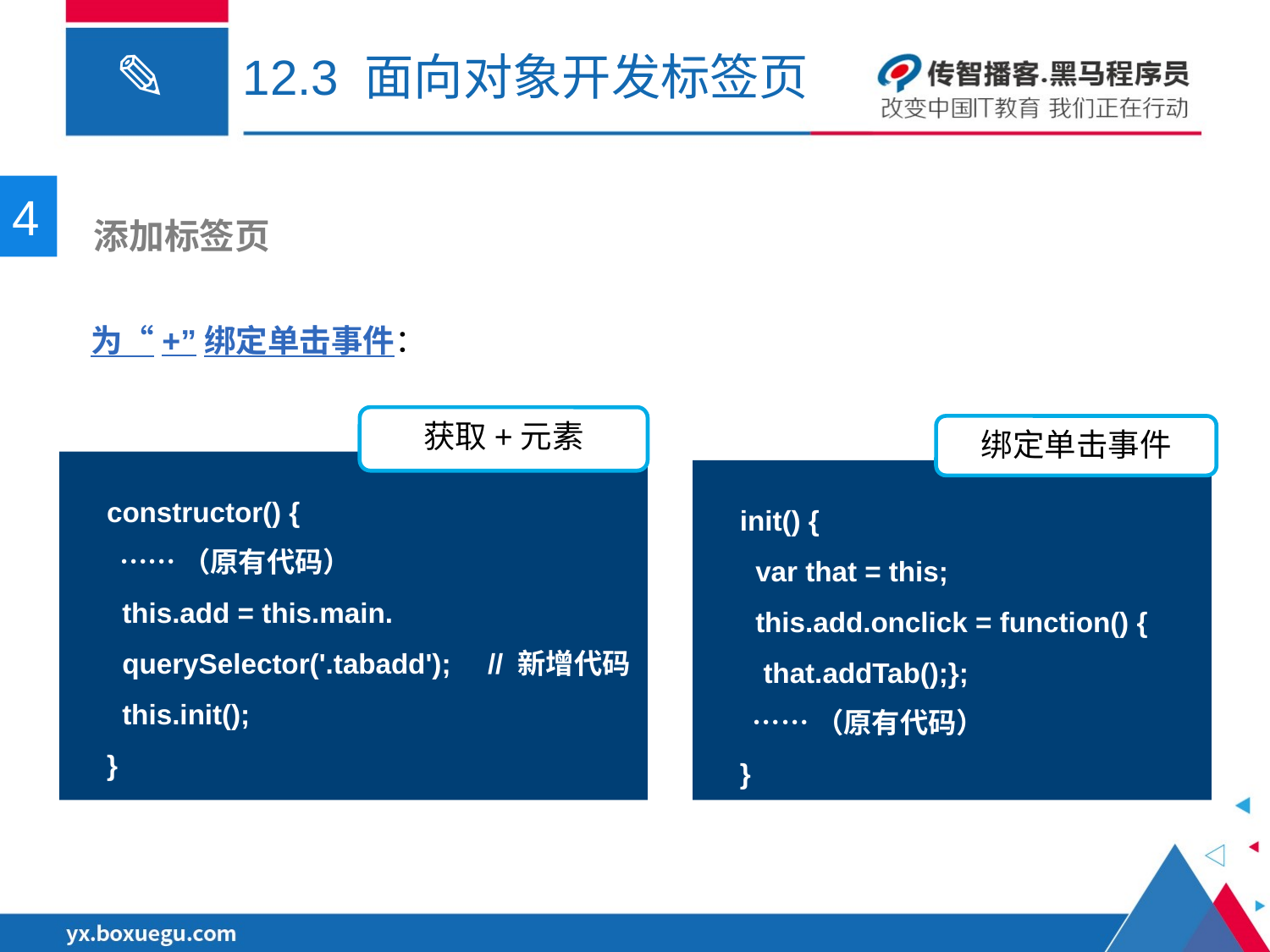

# 12.3 面向对象开发标签页

4
  添加标签页
为“+”绑定单击事件：
获取+元素
绑定单击事件

constructor() {
  ……（原有代码）
  this.add = this.main.
  querySelector('.tabadd');	// 新增代码
  this.init();
}
init() {
  var that = this;
  this.add.onclick = function() {
   that.addTab();};
  ……（原有代码）
}